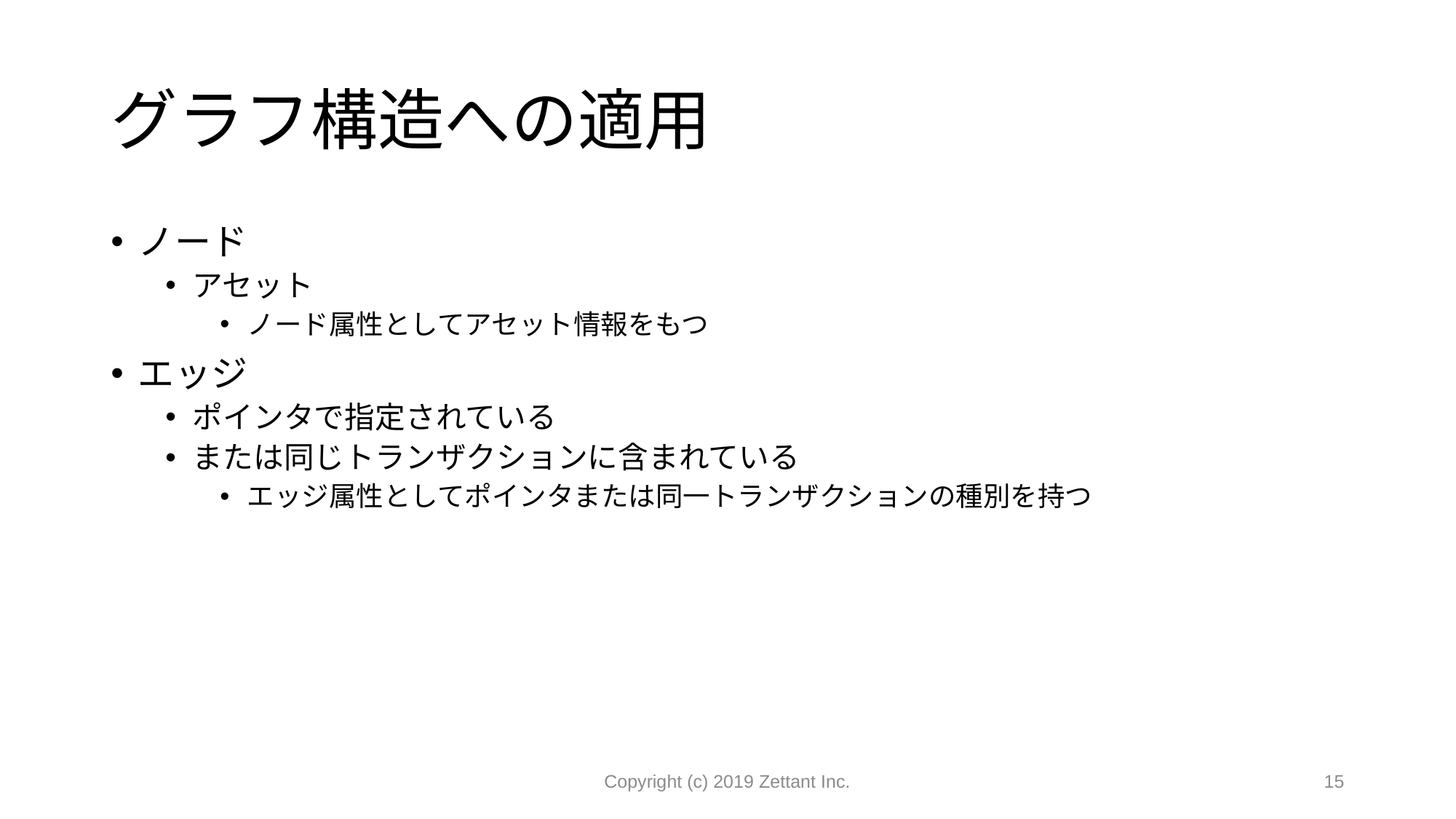

# グラフ構造への適用
ノード
アセット
ノード属性としてアセット情報をもつ
エッジ
ポインタで指定されている
または同じトランザクションに含まれている
エッジ属性としてポインタまたは同一トランザクションの種別を持つ
Copyright (c) 2019 Zettant Inc.
15